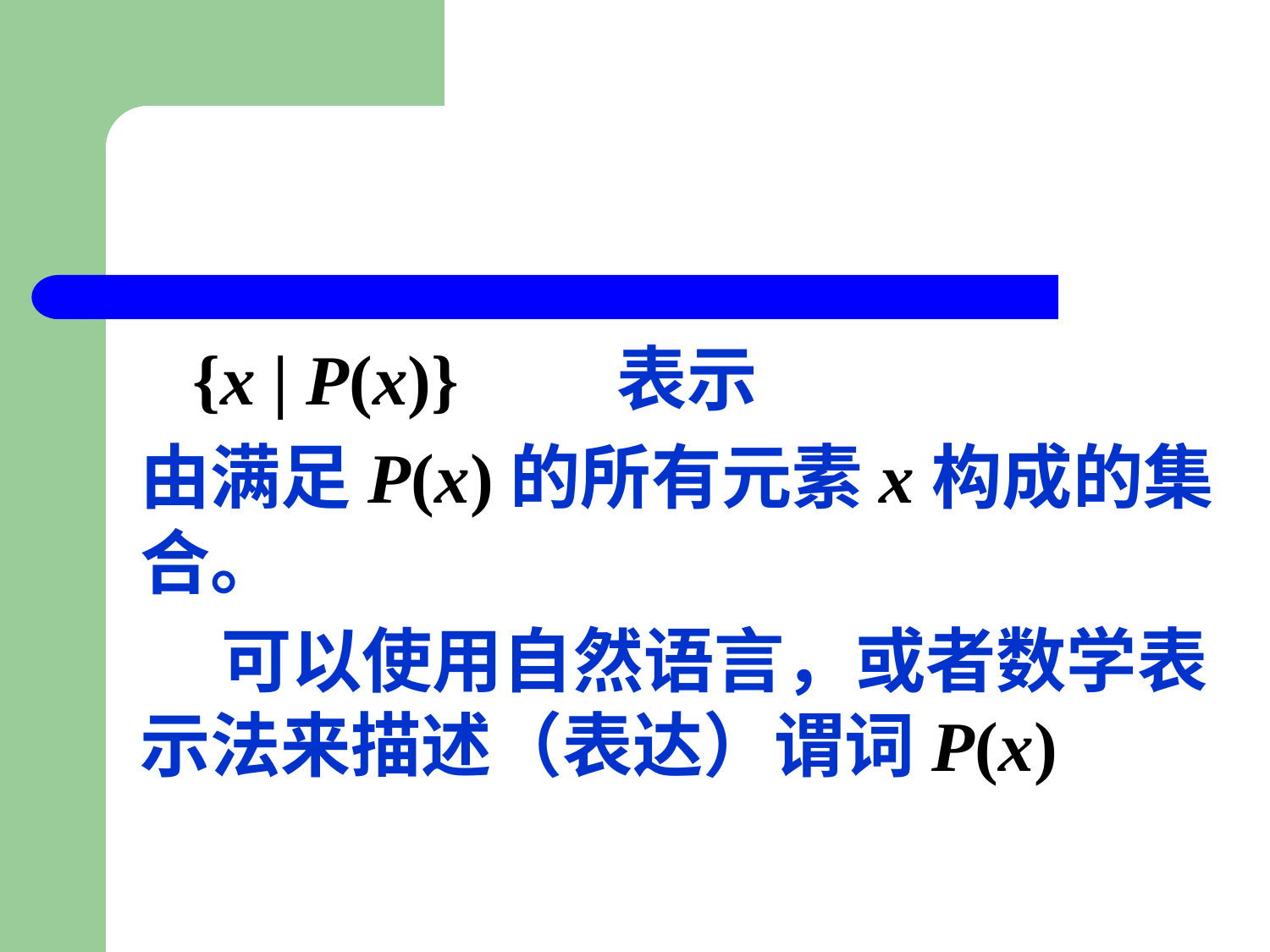

#
   {x | P(x)}        表示
由满足P(x)的所有元素x构成的集合。
    可以使用自然语言，或者数学表示法来描述（表达）谓词P(x)